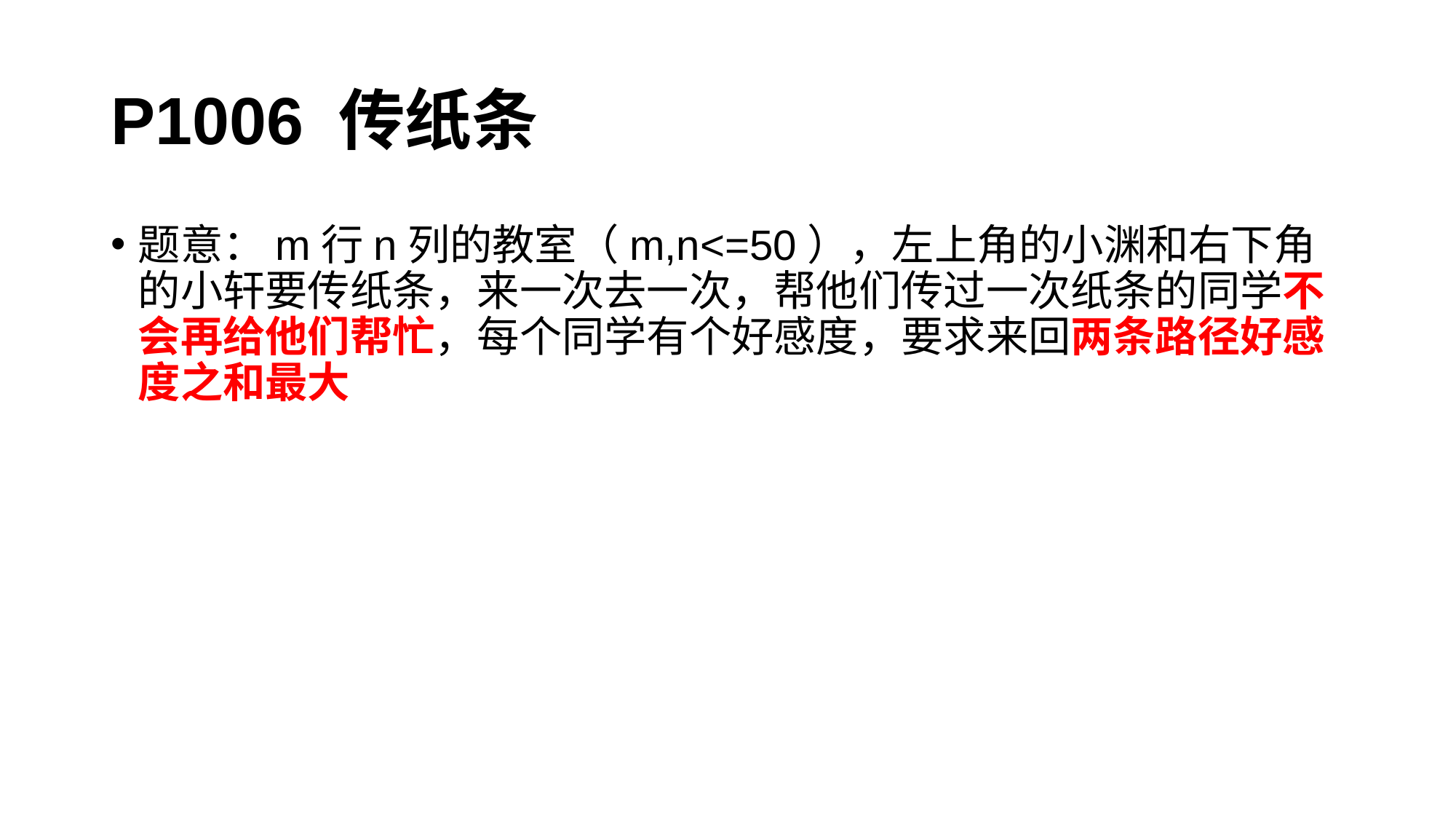

# P1006 传纸条
题意：m行n列的教室（m,n<=50），左上角的小渊和右下角的小轩要传纸条，来一次去一次，帮他们传过一次纸条的同学不会再给他们帮忙，每个同学有个好感度，要求来回两条路径好感度之和最大